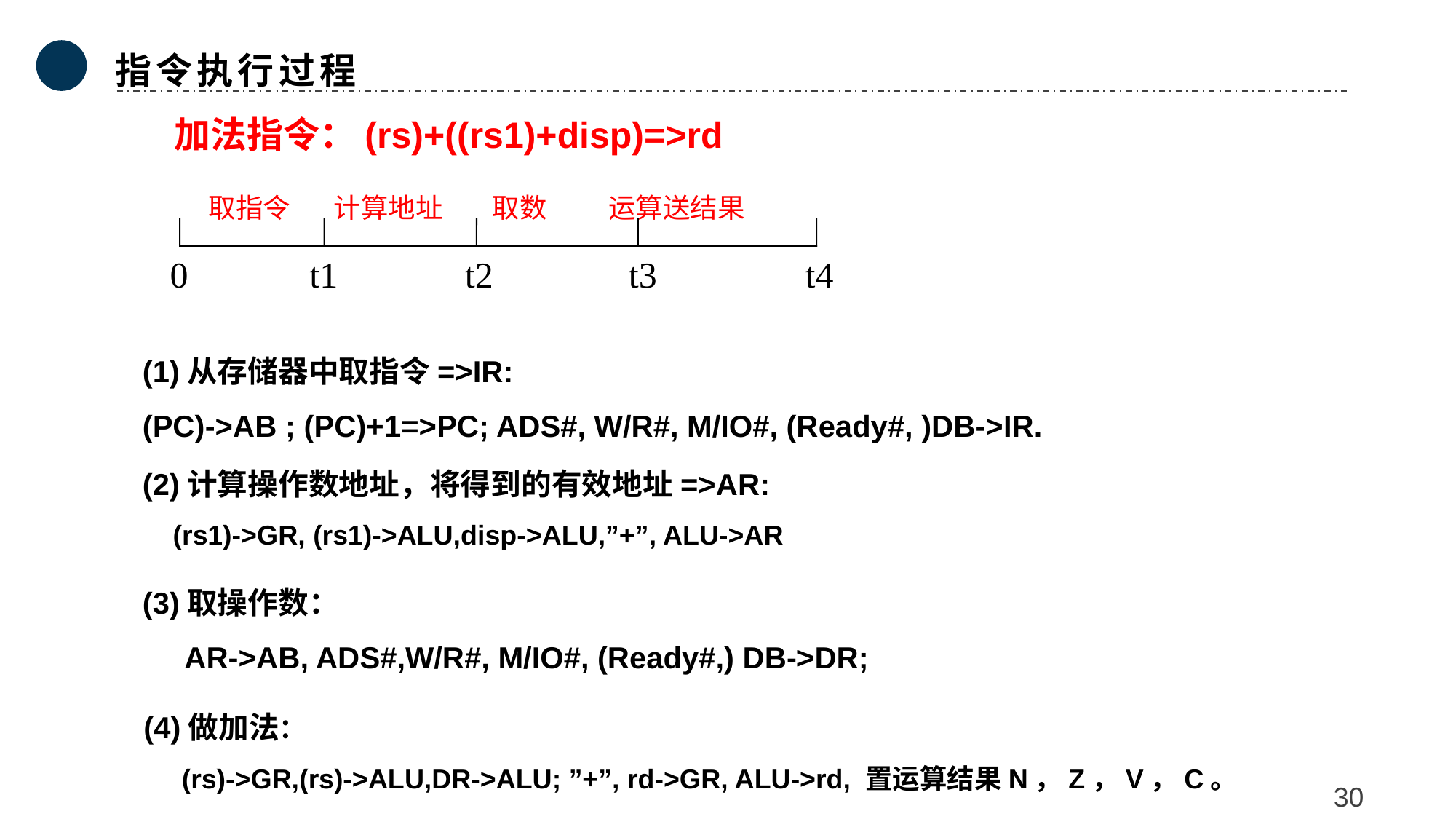

指令执行过程

加法指令：(rs)+((rs1)+disp)=>rd
取指令       计算地址        取数          运算送结果

0

t1
t2
t3
t4
(1)从存储器中取指令=>IR:
(PC)->AB ; (PC)+1=>PC; ADS#, W/R#, M/IO#, (Ready#, )DB->IR.

(2)计算操作数地址，将得到的有效地址=>AR:
    (rs1)->GR, (rs1)->ALU,disp->ALU,”+”, ALU->AR
(3)取操作数：
     AR->AB, ADS#,W/R#, M/IO#, (Ready#,) DB->DR;
(4)做加法：
     (rs)->GR,(rs)->ALU,DR->ALU; ”+”, rd->GR, ALU->rd, 置运算结果N，Z，V，C。